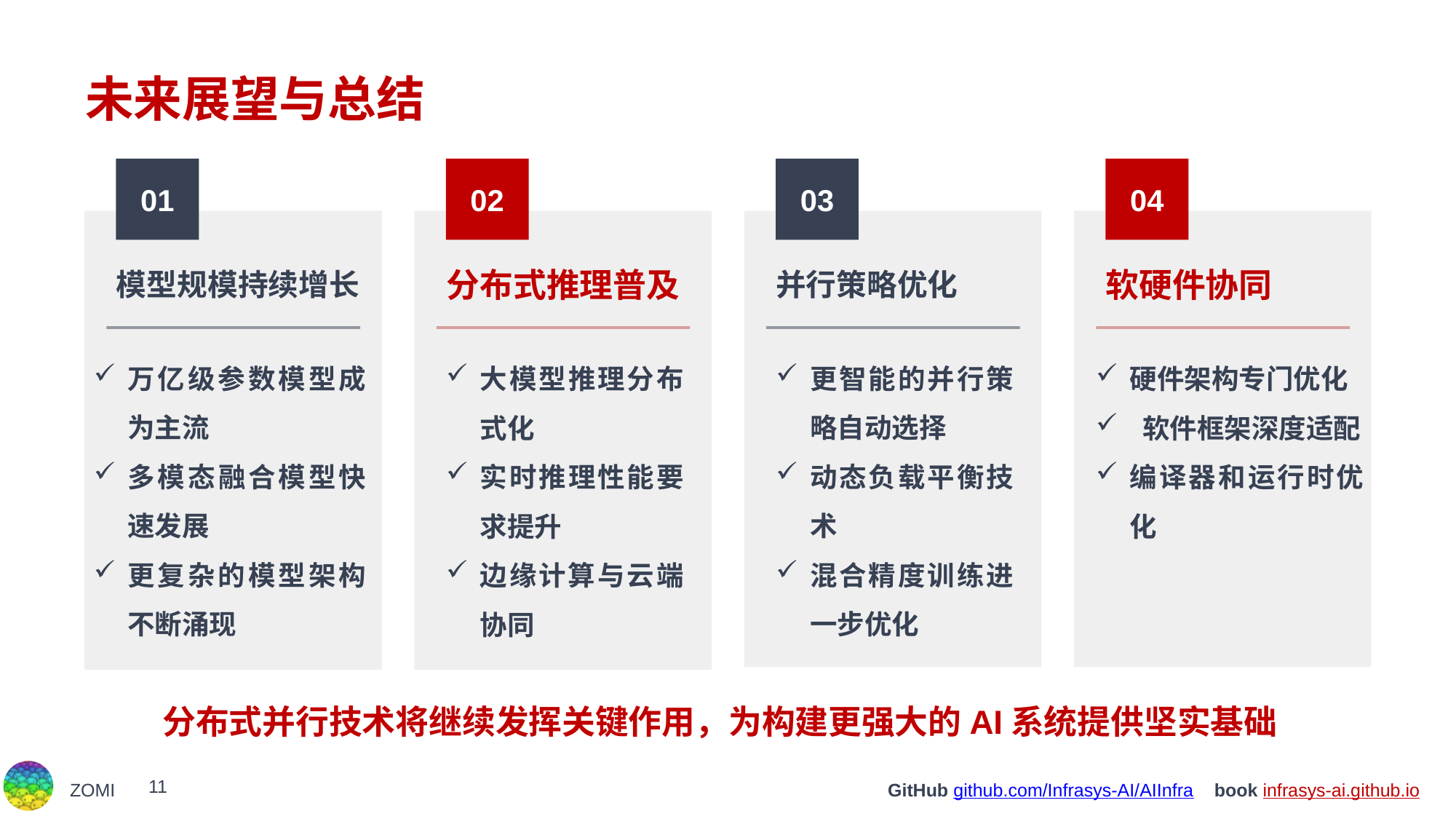

# 未来展望与总结
01
02
03
04

并行策略优化
模型规模持续增长
分布式推理普及
软硬件协同
更智能的并行策略自动选择
动态负载平衡技术
混合精度训练进一步优化
万亿级参数模型成为主流
多模态融合模型快速发展
更复杂的模型架构不断涌现
大模型推理分布式化
实时推理性能要求提升
边缘计算与云端协同
硬件架构专门优化
 软件框架深度适配
编译器和运行时优化
分布式并行技术将继续发挥关键作用，为构建更强大的AI系统提供坚实基础